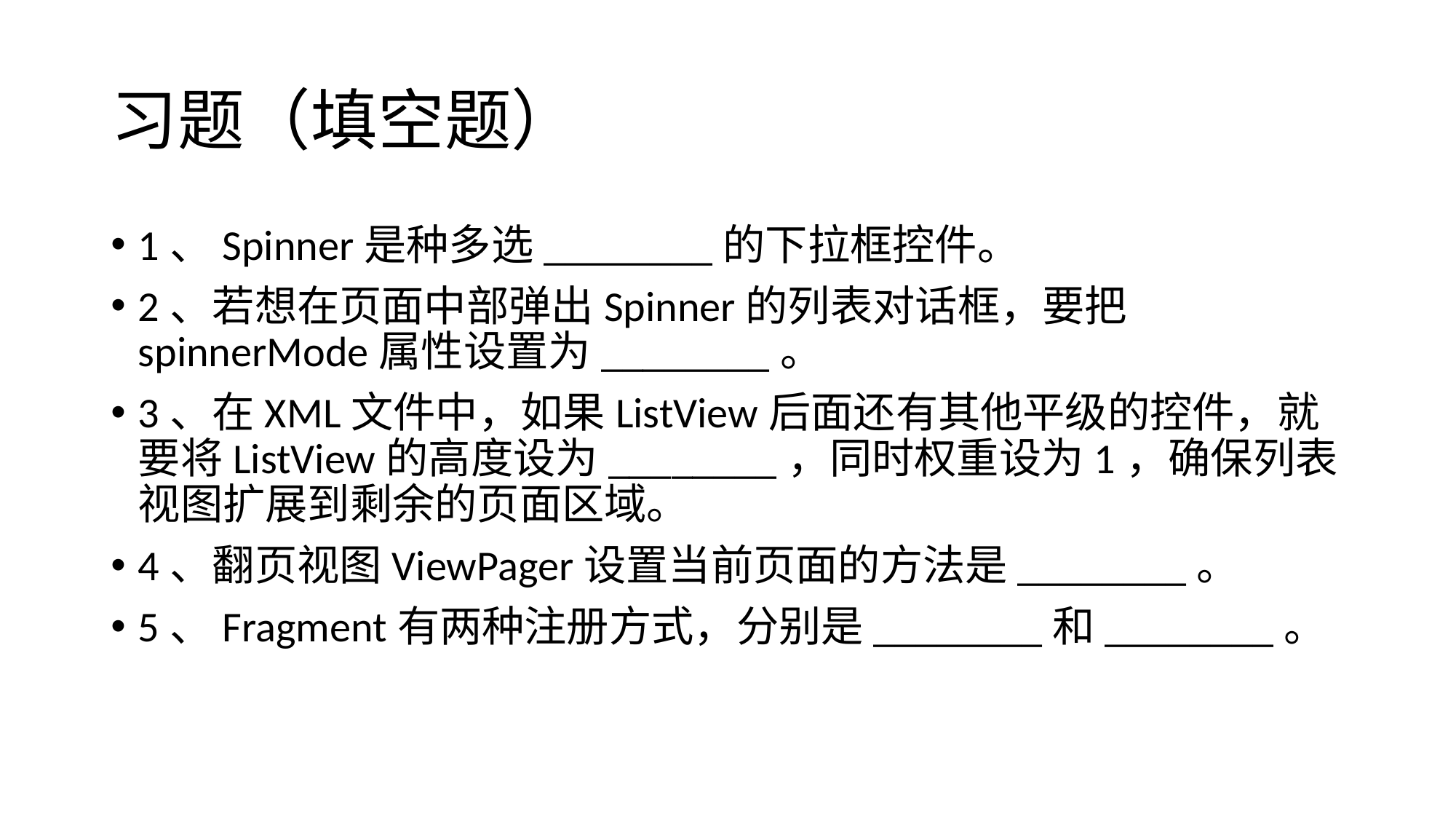

# 习题（填空题）
1、Spinner是种多选________的下拉框控件。
2、若想在页面中部弹出Spinner的列表对话框，要把spinnerMode属性设置为________。
3、在XML文件中，如果ListView后面还有其他平级的控件，就要将ListView的高度设为________，同时权重设为1，确保列表视图扩展到剩余的页面区域。
4、翻页视图ViewPager设置当前页面的方法是________。
5、Fragment有两种注册方式，分别是________和________。